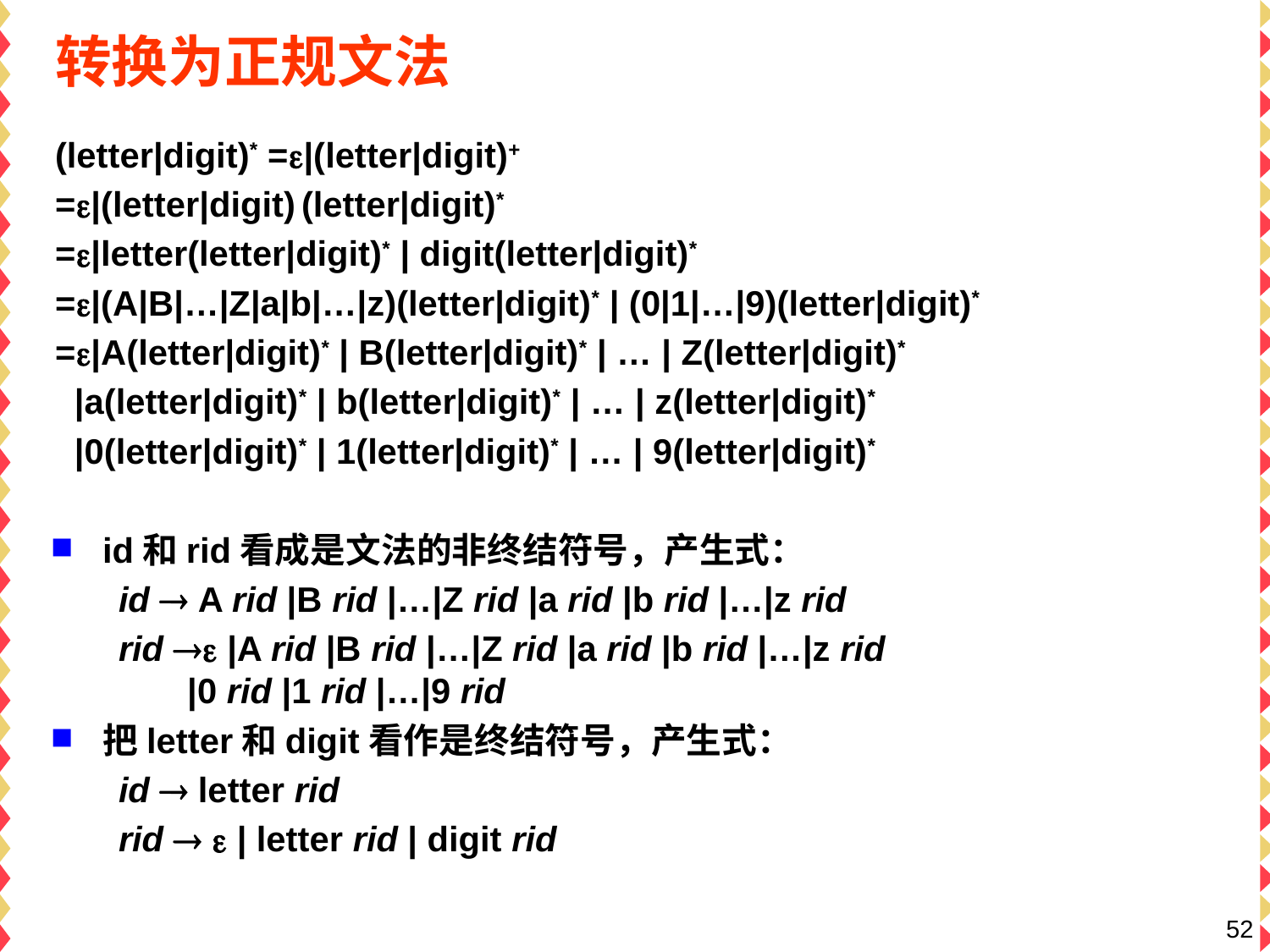

# 转换为正规文法
(letter|digit)* =ε|(letter|digit)+
=ε|(letter|digit) (letter|digit)*
=ε|letter(letter|digit)* | digit(letter|digit)*
=ε|(A|B|…|Z|a|b|…|z)(letter|digit)* | (0|1|…|9)(letter|digit)*
=ε|A(letter|digit)* | B(letter|digit)* | … | Z(letter|digit)*
  |a(letter|digit)* | b(letter|digit)* | … | z(letter|digit)*
  |0(letter|digit)* | 1(letter|digit)* | … | 9(letter|digit)*

id和rid看成是文法的非终结符号，产生式：
id → A rid |B rid |…|Z rid |a rid |b rid |…|z rid
rid →ε |A rid |B rid |…|Z rid |a rid |b rid |…|z rid
   |0 rid |1 rid |…|9 rid
把letter和digit看作是终结符号，产生式：
id → letter rid
rid → ε | letter rid | digit rid
52